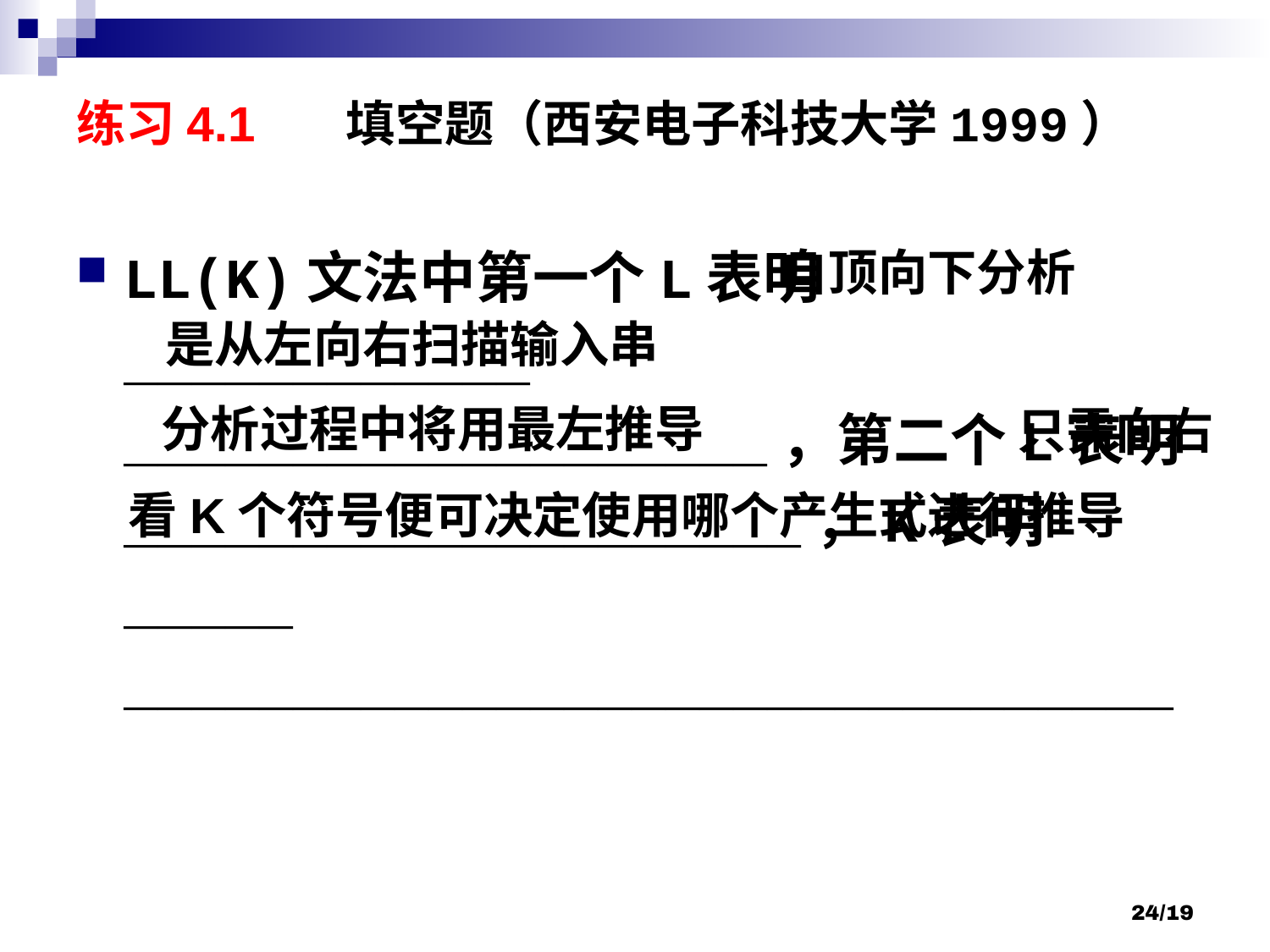

# 练习4.1 　填空题（西安电子科技大学1999）
LL(K)文法中第一个L表明____________ ___________________，第二个L表明____________________，K表明_____  _______________________________
自顶向下分析
是从左向右扫描输入串
分析过程中将用最左推导
只需向右
看K个符号便可决定使用哪个产生式进行推导
24/19